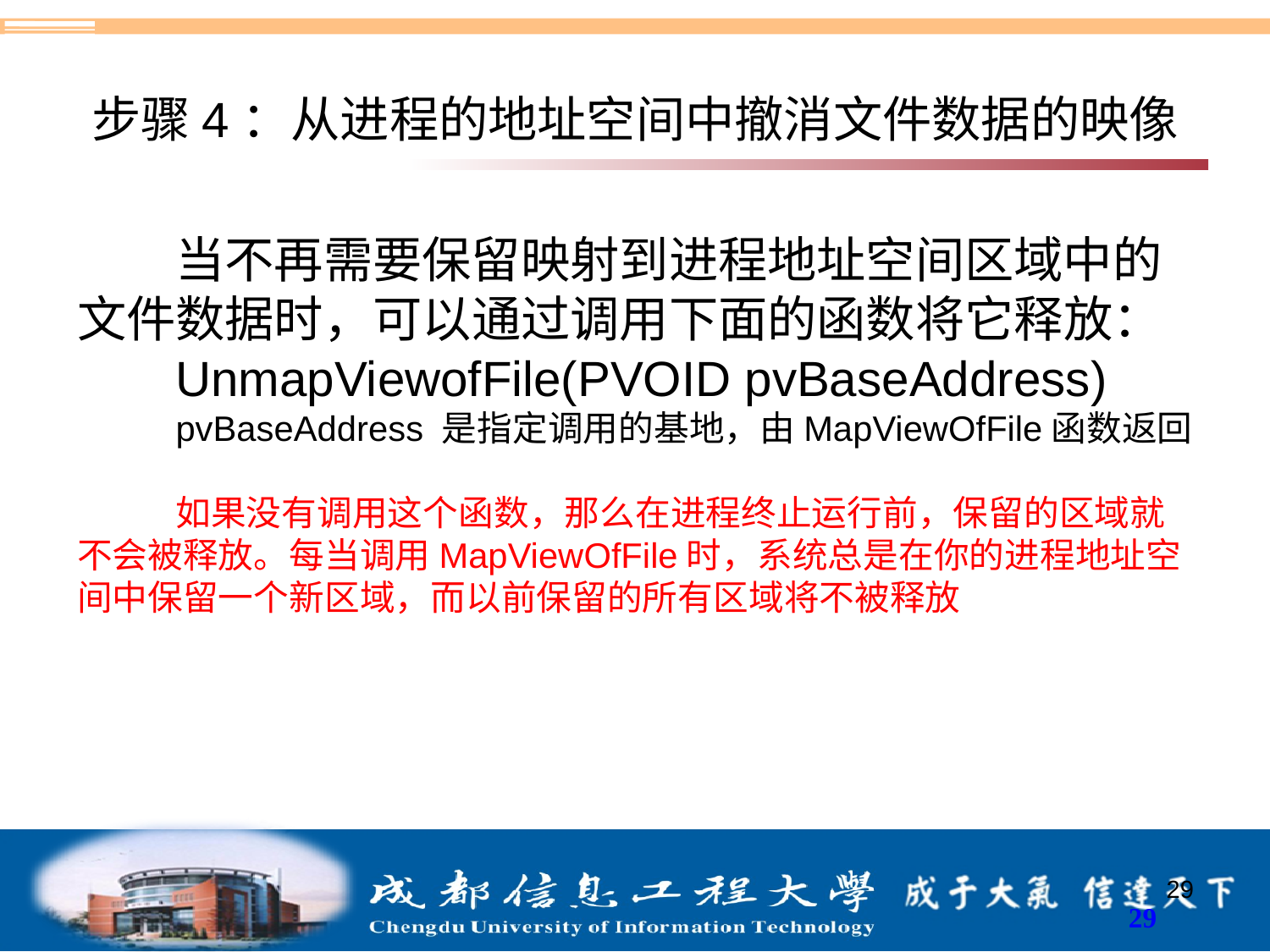

# 步骤4：从进程的地址空间中撤消文件数据的映像
当不再需要保留映射到进程地址空间区域中的文件数据时，可以通过调用下面的函数将它释放：
UnmapViewofFile(PVOID pvBaseAddress)
pvBaseAddress 是指定调用的基地，由MapViewOfFile函数返回

如果没有调用这个函数，那么在进程终止运行前，保留的区域就不会被释放。每当调用MapViewOfFile时，系统总是在你的进程地址空间中保留一个新区域，而以前保留的所有区域将不被释放